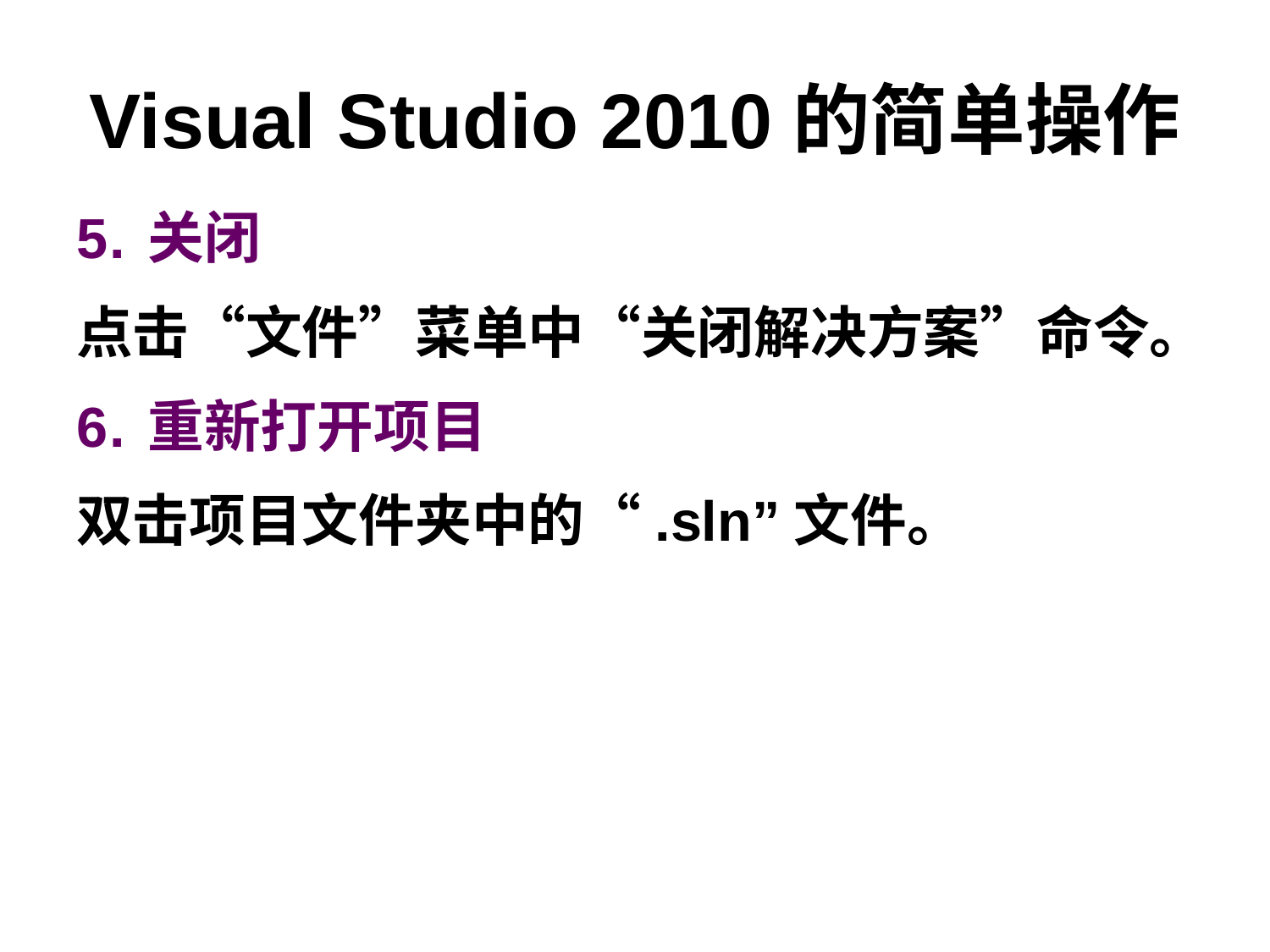

# Visual Studio 2010的简单操作
关闭
点击“文件”菜单中“关闭解决方案”命令。
重新打开项目
双击项目文件夹中的“.sln”文件。